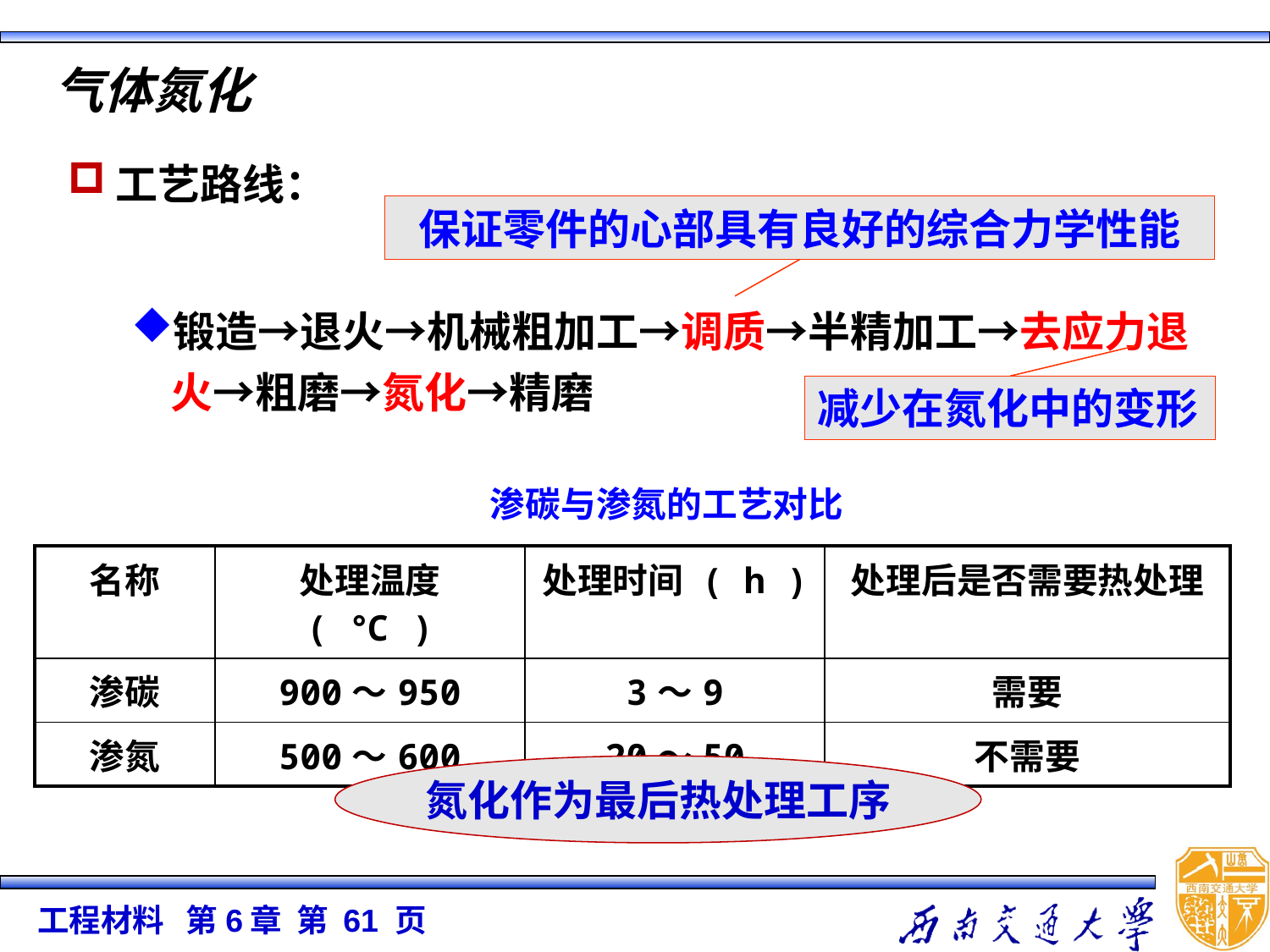

# 气体氮化
工艺路线：

锻造→退火→机械粗加工→调质→半精加工→去应力退火→粗磨→氮化→精磨
保证零件的心部具有良好的综合力学性能
减少在氮化中的变形
渗碳与渗氮的工艺对比
| 名称 | 处理温度 ( ℃ ) | 处理时间 ( h ) | 处理后是否需要热处理 |
| --- | --- | --- | --- |
| 渗碳 | 900～950 | 3～9 | 需要 |
| 渗氮 | 500～600 | 20～50 | 不需要 |
氮化作为最后热处理工序